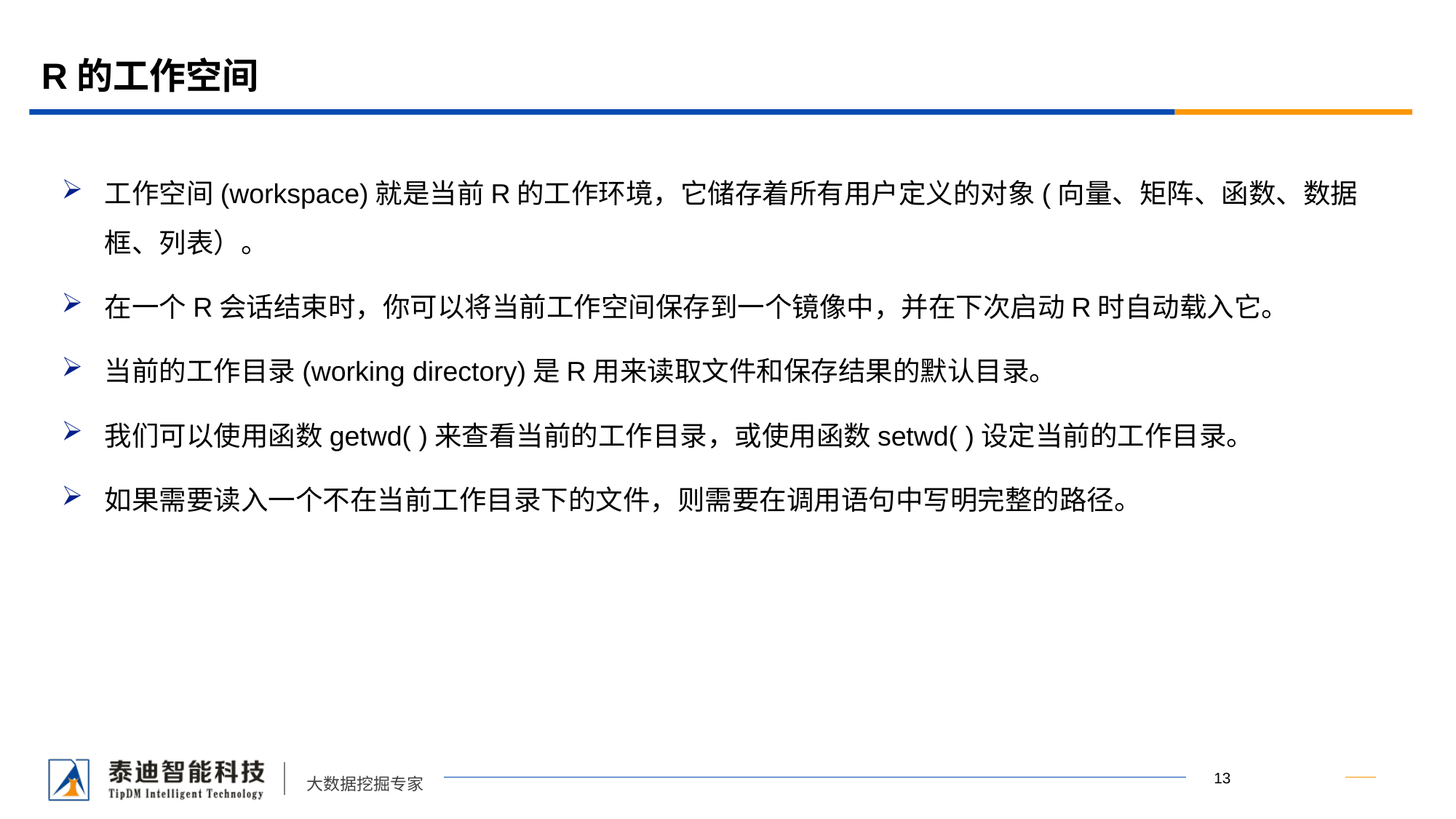

# R的工作空间
工作空间(workspace)就是当前R的工作环境，它储存着所有用户定义的对象(向量、矩阵、函数、数据框、列表）。
在一个R会话结束时，你可以将当前工作空间保存到一个镜像中，并在下次启动R时自动载入它。
当前的工作目录(working directory)是R用来读取文件和保存结果的默认目录。
我们可以使用函数getwd( )来查看当前的工作目录，或使用函数setwd( )设定当前的工作目录。
如果需要读入一个不在当前工作目录下的文件，则需要在调用语句中写明完整的路径。